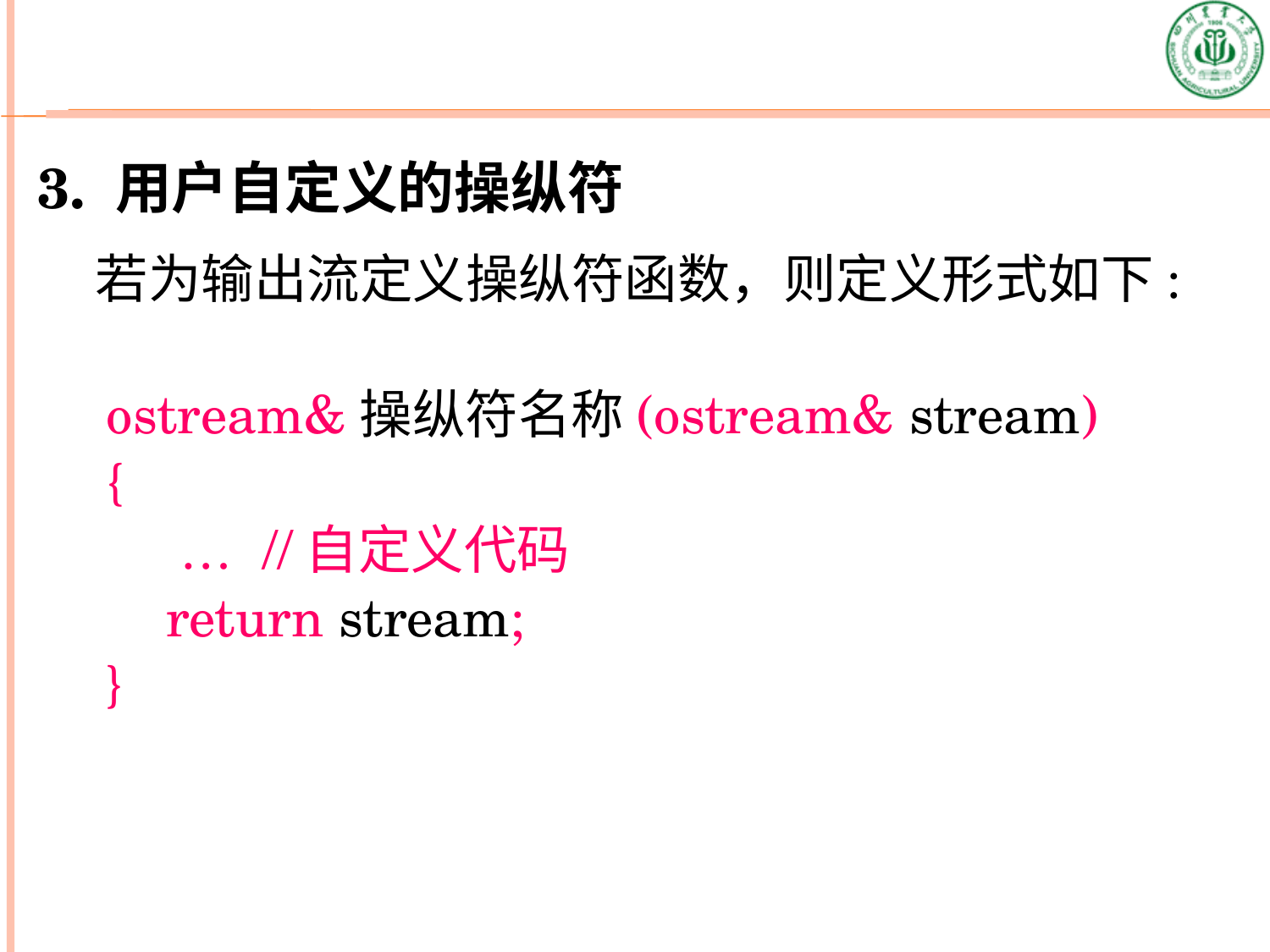

# 3. 用户自定义的操纵符
   若为输出流定义操纵符函数，则定义形式如下:

    ostream&操纵符名称(ostream& stream)
    {
         …  //自定义代码
        return stream;
    }